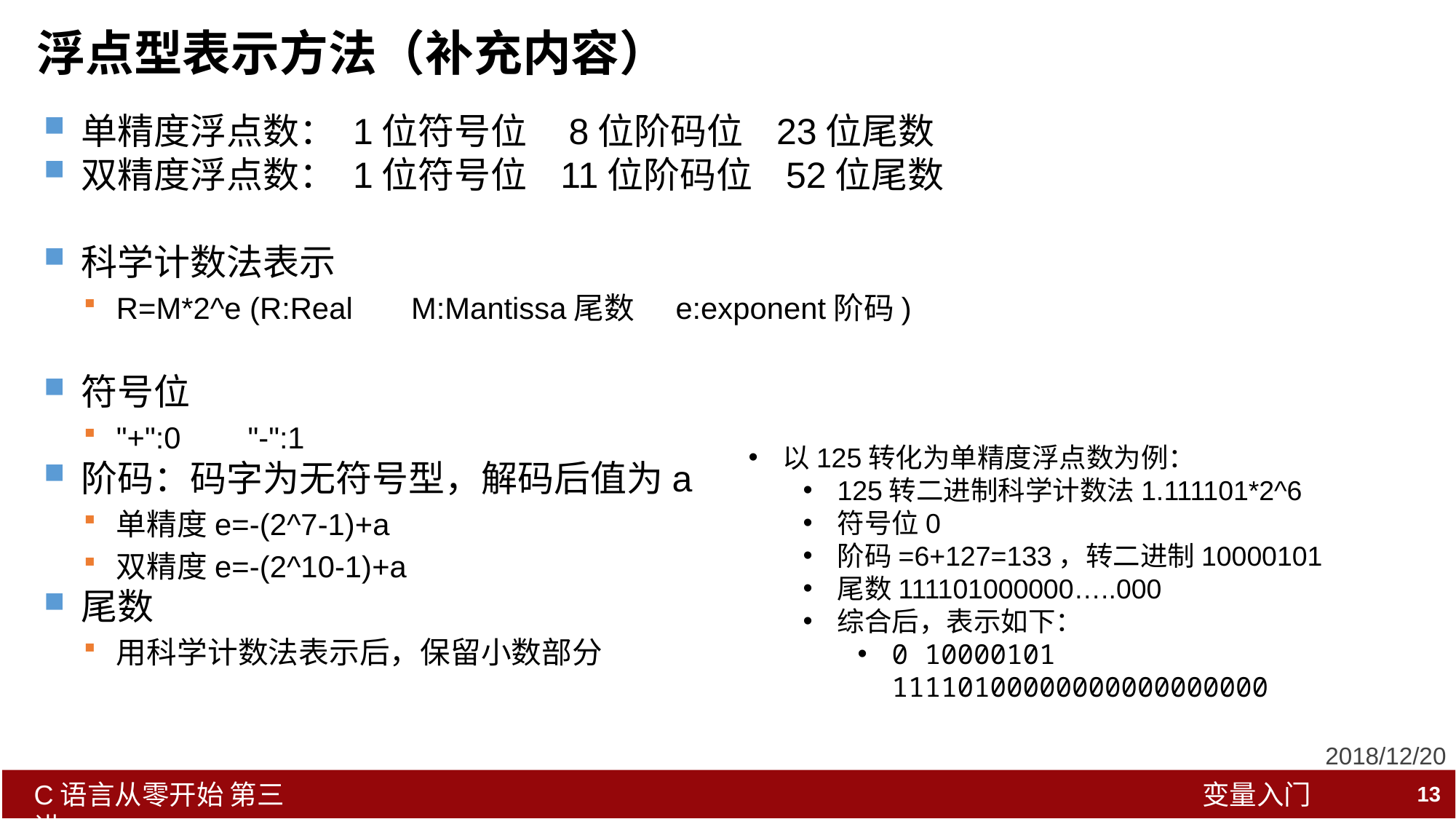

# 浮点型表示方法（补充内容）
单精度浮点数： 1位符号位    8位阶码位   23位尾数
双精度浮点数： 1位符号位   11位阶码位   52位尾数

科学计数法表示
R=M*2^e (R:Real       M:Mantissa尾数     e:exponent阶码)

符号位
"+":0        "-":1
阶码：码字为无符号型，解码后值为a
单精度e=-(2^7-1)+a
双精度e=-(2^10-1)+a
尾数
用科学计数法表示后，保留小数部分
以125转化为单精度浮点数为例：
125转二进制科学计数法1.111101*2^6
符号位0
阶码=6+127=133，转二进制10000101
尾数111101000000…..000
综合后，表示如下：
0 10000101 11110100000000000000000
2018/12/20
13